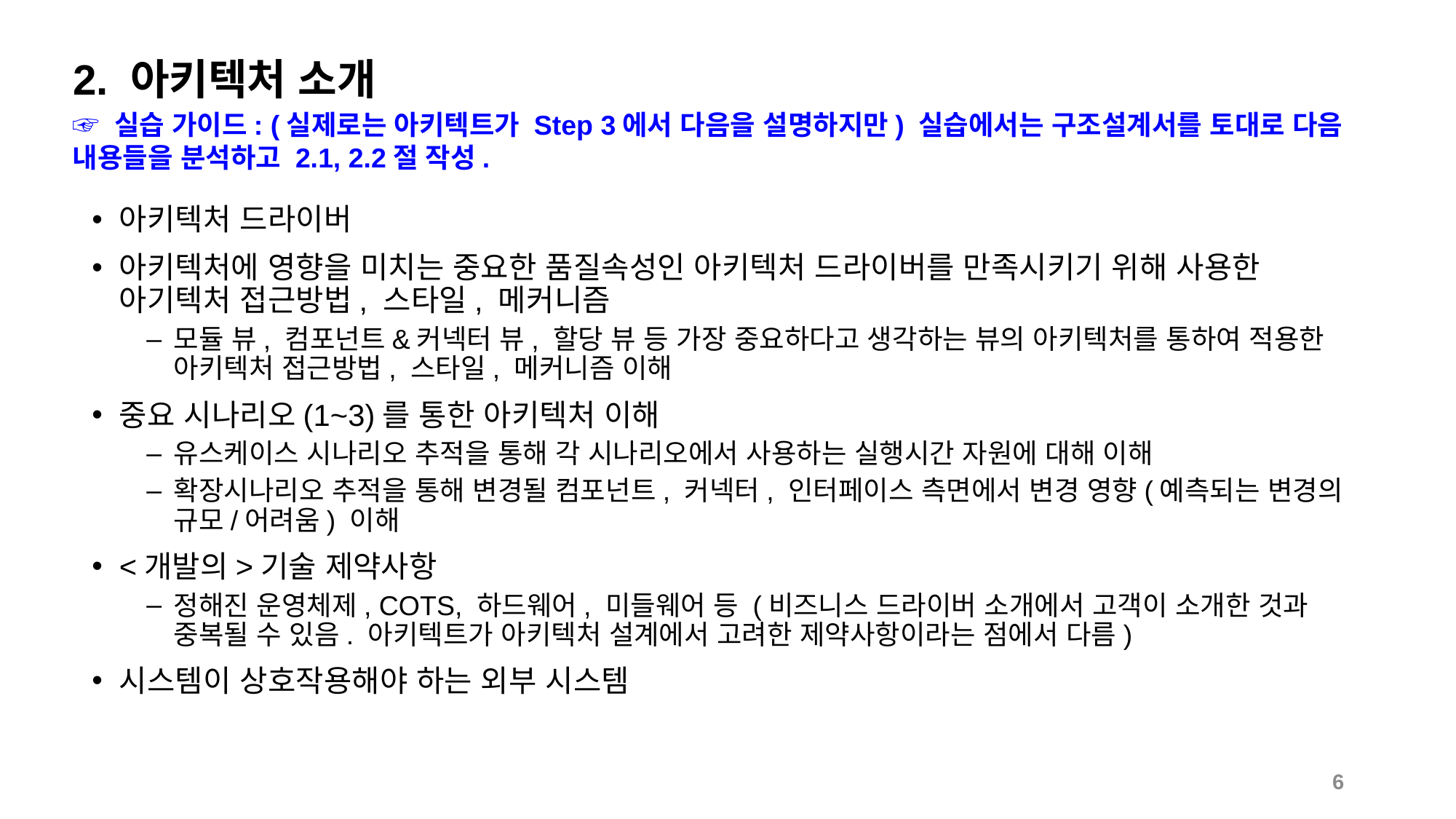

2. 아키텍처 소개
☞ 실습 가이드: (실제로는 아키텍트가 Step 3에서 다음을 설명하지만) 실습에서는 구조설계서를 토대로 다음 내용들을 분석하고 2.1, 2.2절 작성.
아키텍처 드라이버
아키텍처에 영향을 미치는 중요한 품질속성인 아키텍처 드라이버를 만족시키기 위해 사용한 아기텍처 접근방법, 스타일, 메커니즘
모듈 뷰, 컴포넌트&커넥터 뷰, 할당 뷰 등 가장 중요하다고 생각하는 뷰의 아키텍처를 통하여 적용한 아키텍처 접근방법, 스타일, 메커니즘 이해
중요 시나리오(1~3)를 통한 아키텍처 이해
유스케이스 시나리오 추적을 통해 각 시나리오에서 사용하는 실행시간 자원에 대해 이해
확장시나리오 추적을 통해 변경될 컴포넌트, 커넥터, 인터페이스 측면에서 변경 영향(예측되는 변경의 규모/어려움) 이해
<개발의>기술 제약사항
정해진 운영체제, COTS, 하드웨어, 미들웨어 등 (비즈니스 드라이버 소개에서 고객이 소개한 것과 중복될 수 있음. 아키텍트가 아키텍처 설계에서 고려한 제약사항이라는 점에서 다름)
시스템이 상호작용해야 하는 외부 시스템
6